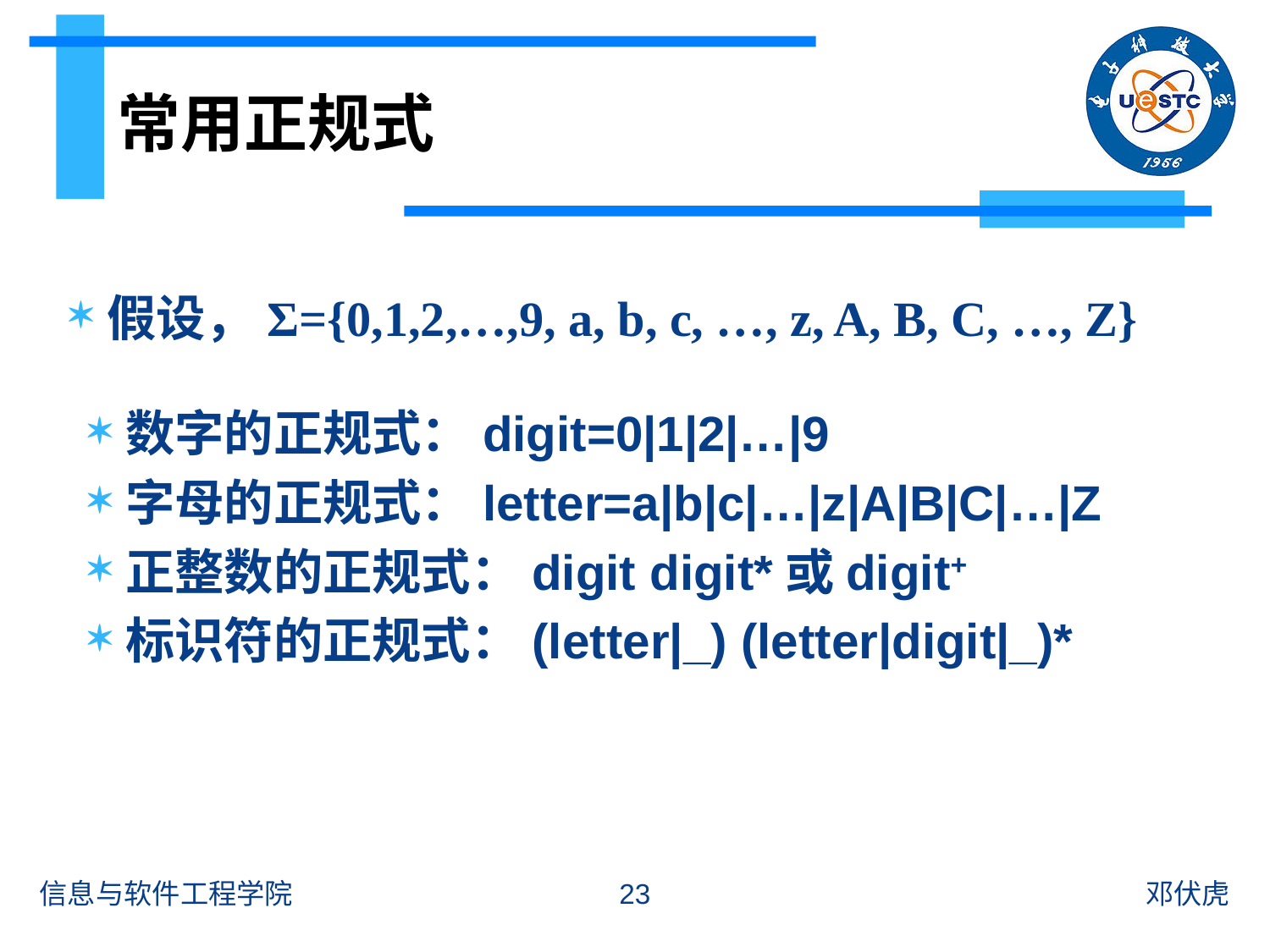

# 常用正规式
假设，Σ={0,1,2,…,9, a, b, c, …, z, A, B, C, …, Z}
数字的正规式：digit=0|1|2|…|9
字母的正规式：letter=a|b|c|…|z|A|B|C|…|Z
正整数的正规式：digit digit*或digit+
标识符的正规式：(letter|_) (letter|digit|_)*

23
信息与软件工程学院
邓伏虎